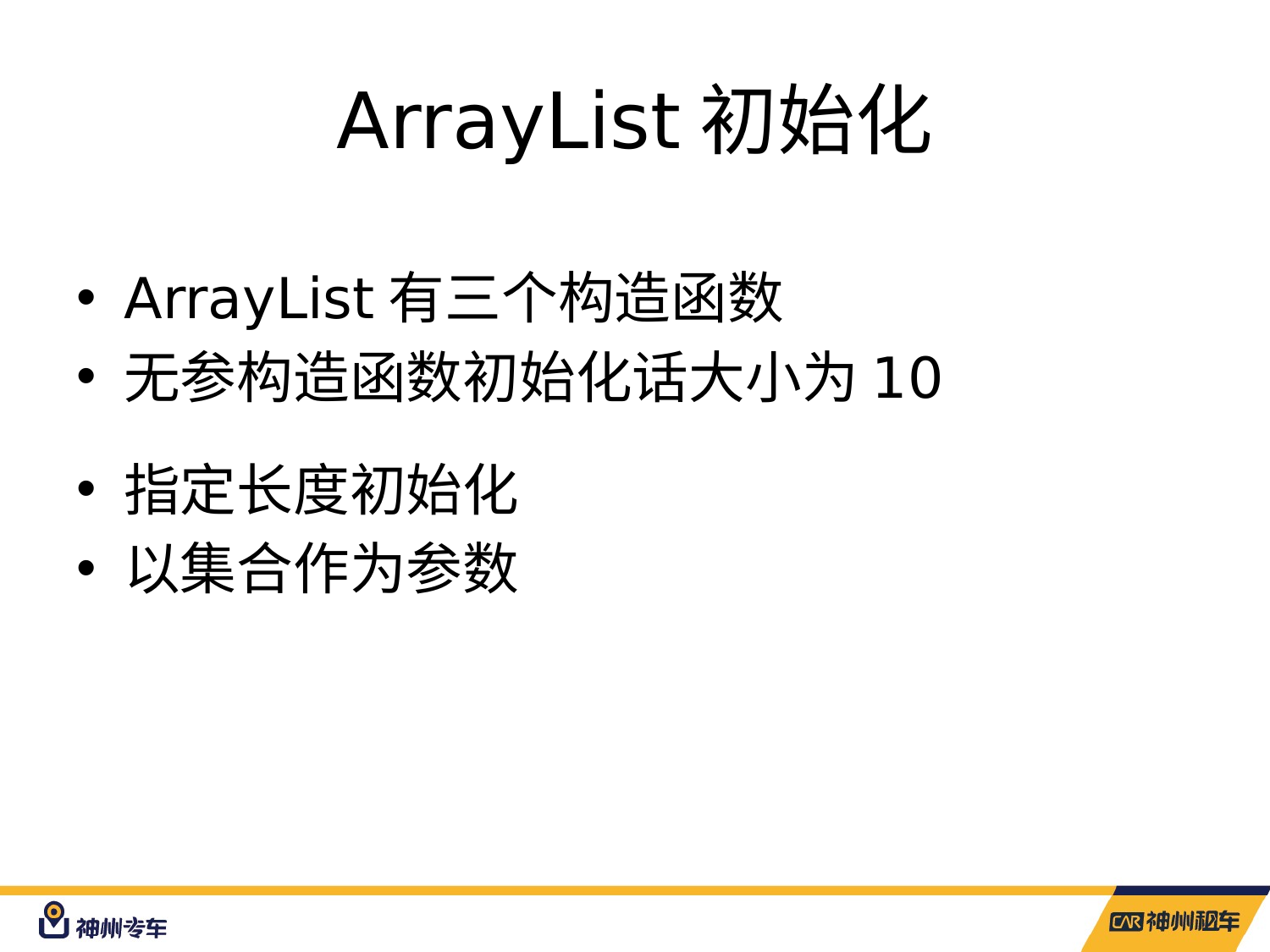

# ArrayList初始化
ArrayList有三个构造函数
无参构造函数初始化话大小为10
指定长度初始化
以集合作为参数